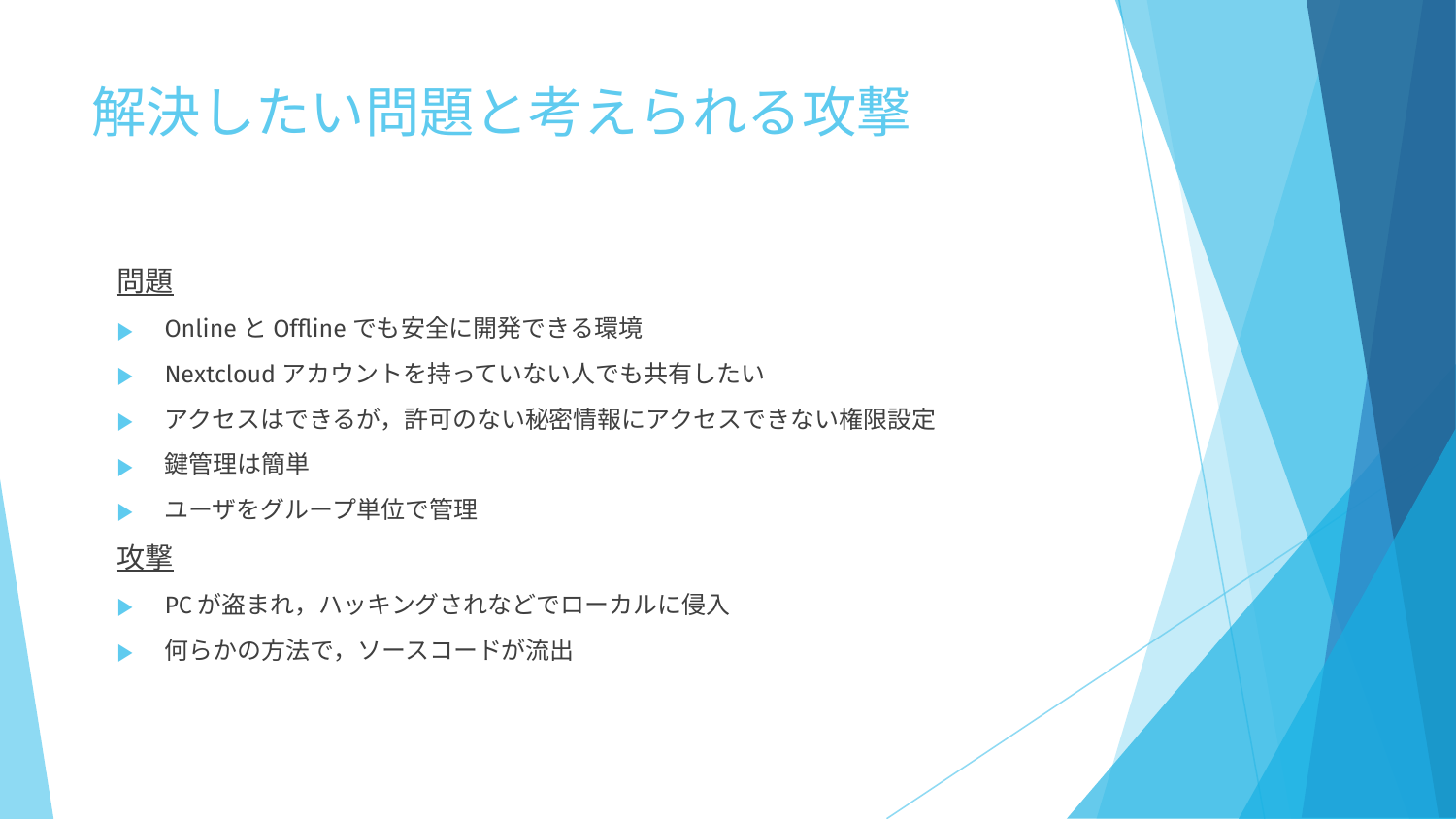

# 解決したい問題と考えられる攻撃
問題
OnlineとOfflineでも安全に開発できる環境
Nextcloudアカウントを持っていない人でも共有したい
アクセスはできるが，許可のない秘密情報にアクセスできない権限設定
鍵管理は簡単
ユーザをグループ単位で管理
攻撃
PCが盗まれ，ハッキングされなどでローカルに侵入
何らかの方法で，ソースコードが流出